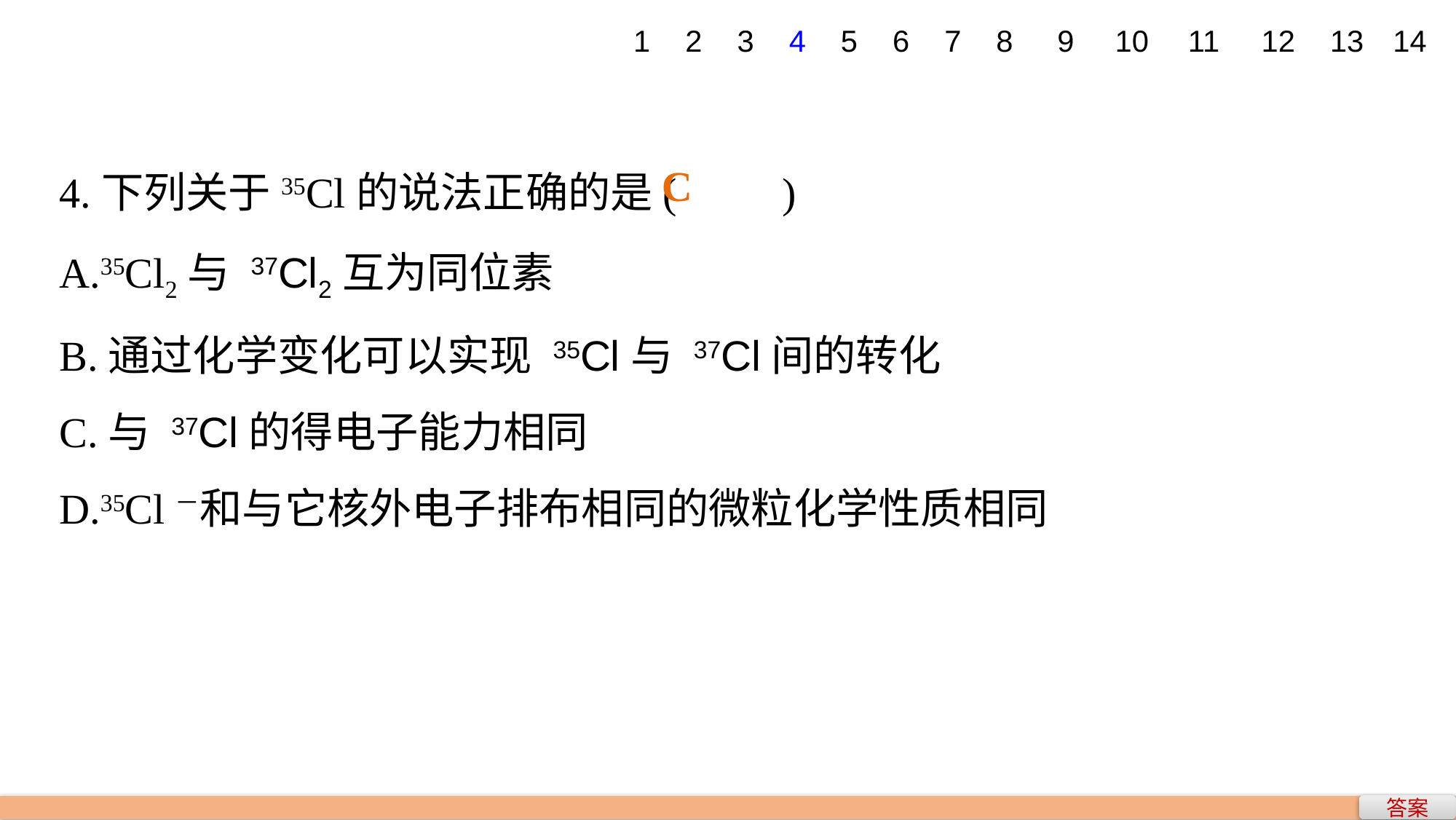

1
2
3
4
5
6
7
8
9
10
11
12
13
14
4.下列关于35Cl的说法正确的是(　　)
A.35Cl2与 37Cl2互为同位素
B.通过化学变化可以实现 35Cl与 37Cl间的转化
C.与 37Cl的得电子能力相同
D.35Cl－和与它核外电子排布相同的微粒化学性质相同

C
答案